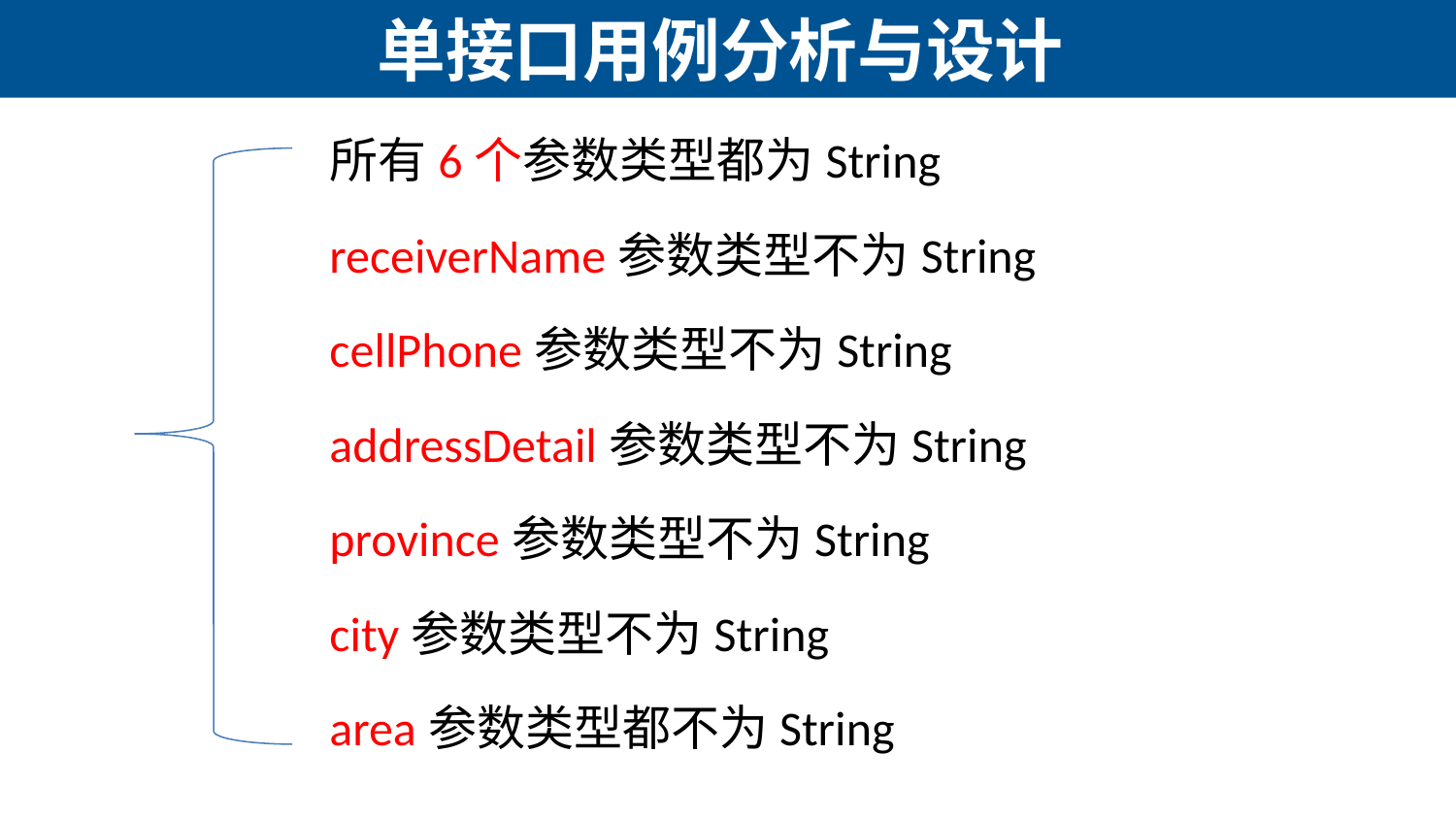

# 单接口用例分析与设计
所有6个参数类型都为String
receiverName参数类型不为String
cellPhone参数类型不为String
addressDetail参数类型不为String
province参数类型不为String
city参数类型不为String
area参数类型都不为String